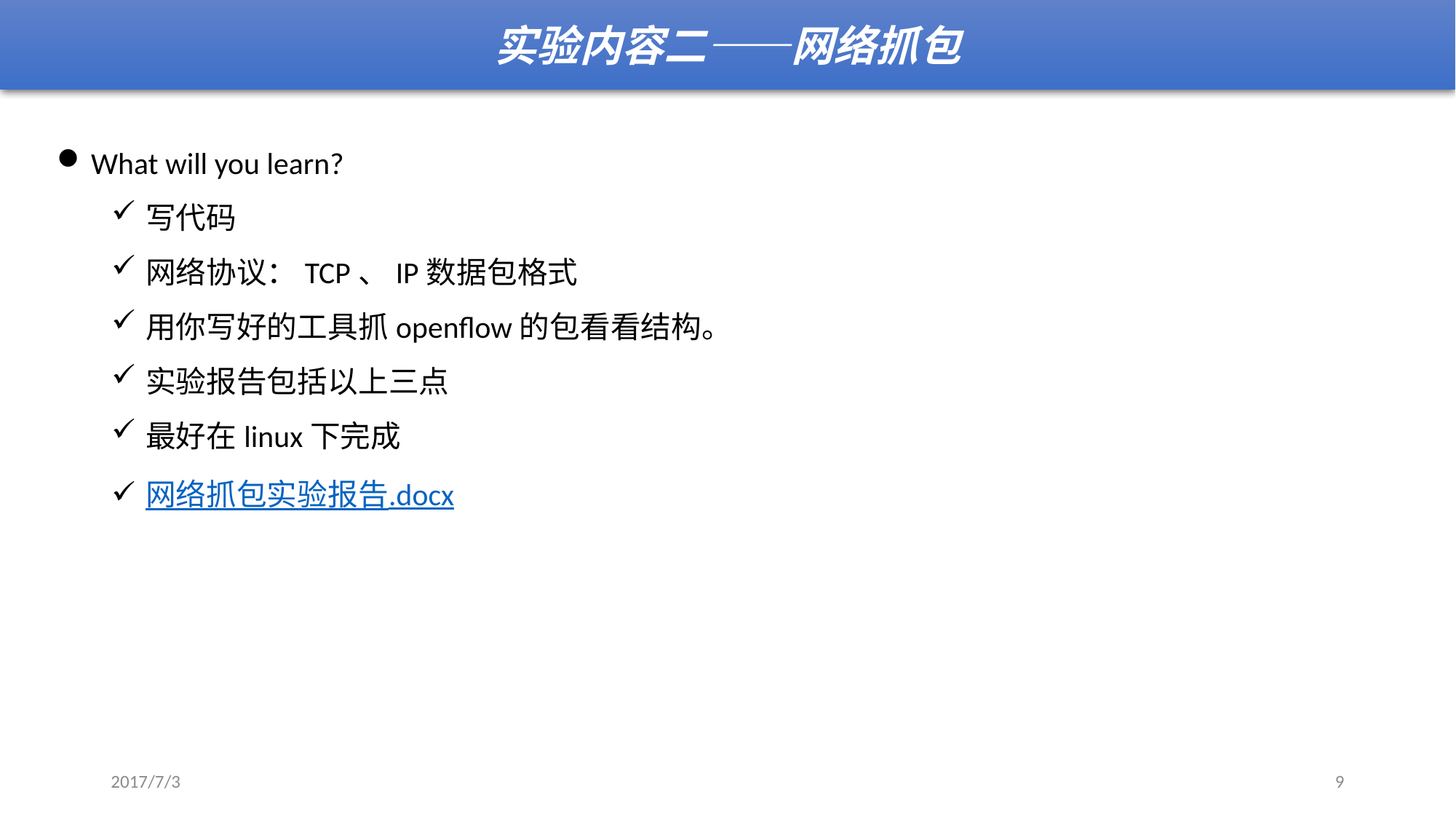

实验内容二——网络抓包
What will you learn?
写代码
网络协议：TCP、IP数据包格式
用你写好的工具抓openflow的包看看结构。
实验报告包括以上三点
最好在linux下完成
网络抓包实验报告.docx

2017/7/3
9